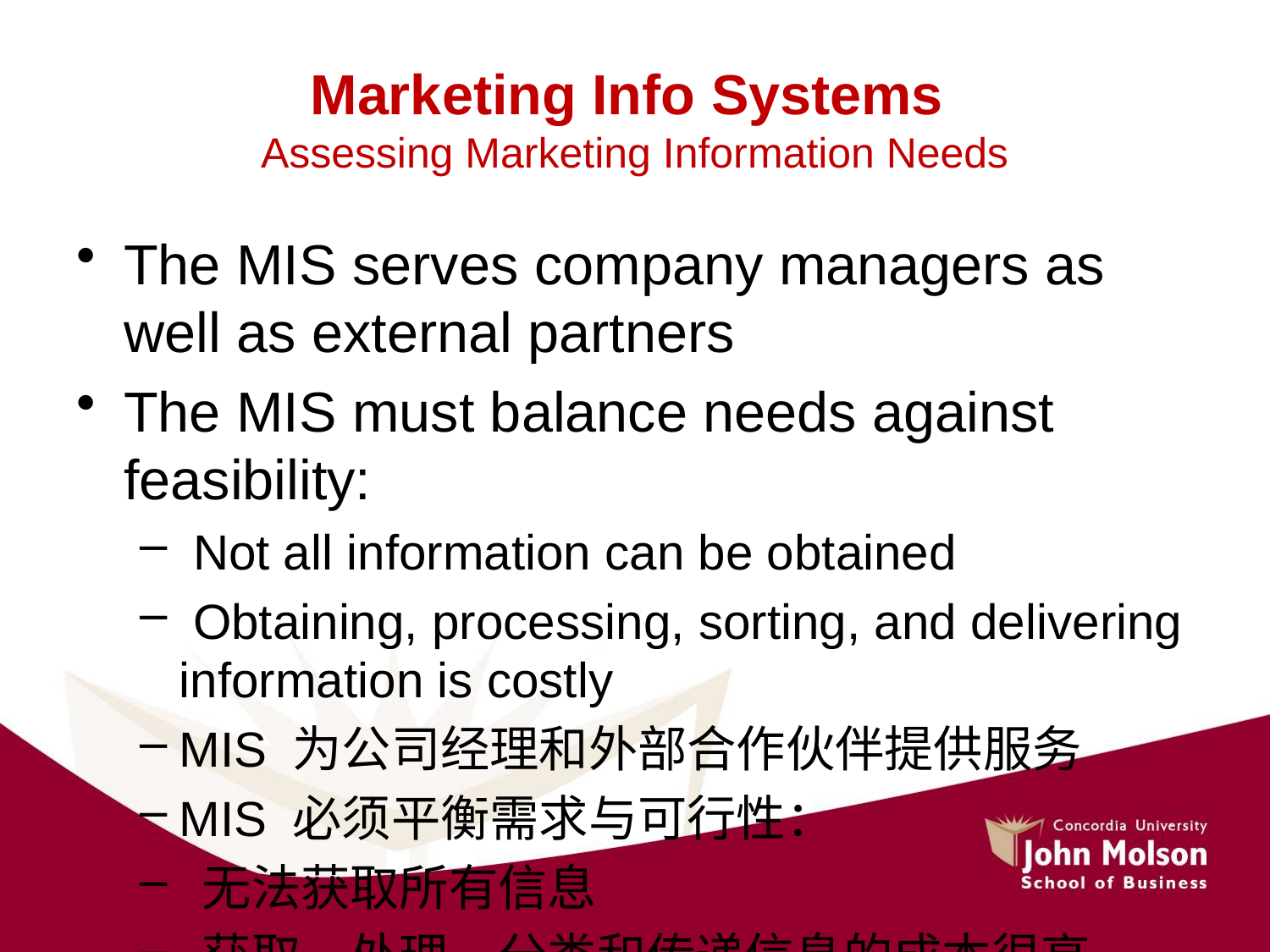

# Marketing Info Systems Assessing Marketing Information Needs
The MIS serves company managers as well as external partners
The MIS must balance needs against feasibility:
 Not all information can be obtained
 Obtaining, processing, sorting, and delivering information is costly
MIS 为公司经理和外部合作伙伴提供服务
MIS 必须平衡需求与可行性：
 无法获取所有信息
 获取、处理、分类和传递信息的成本很高